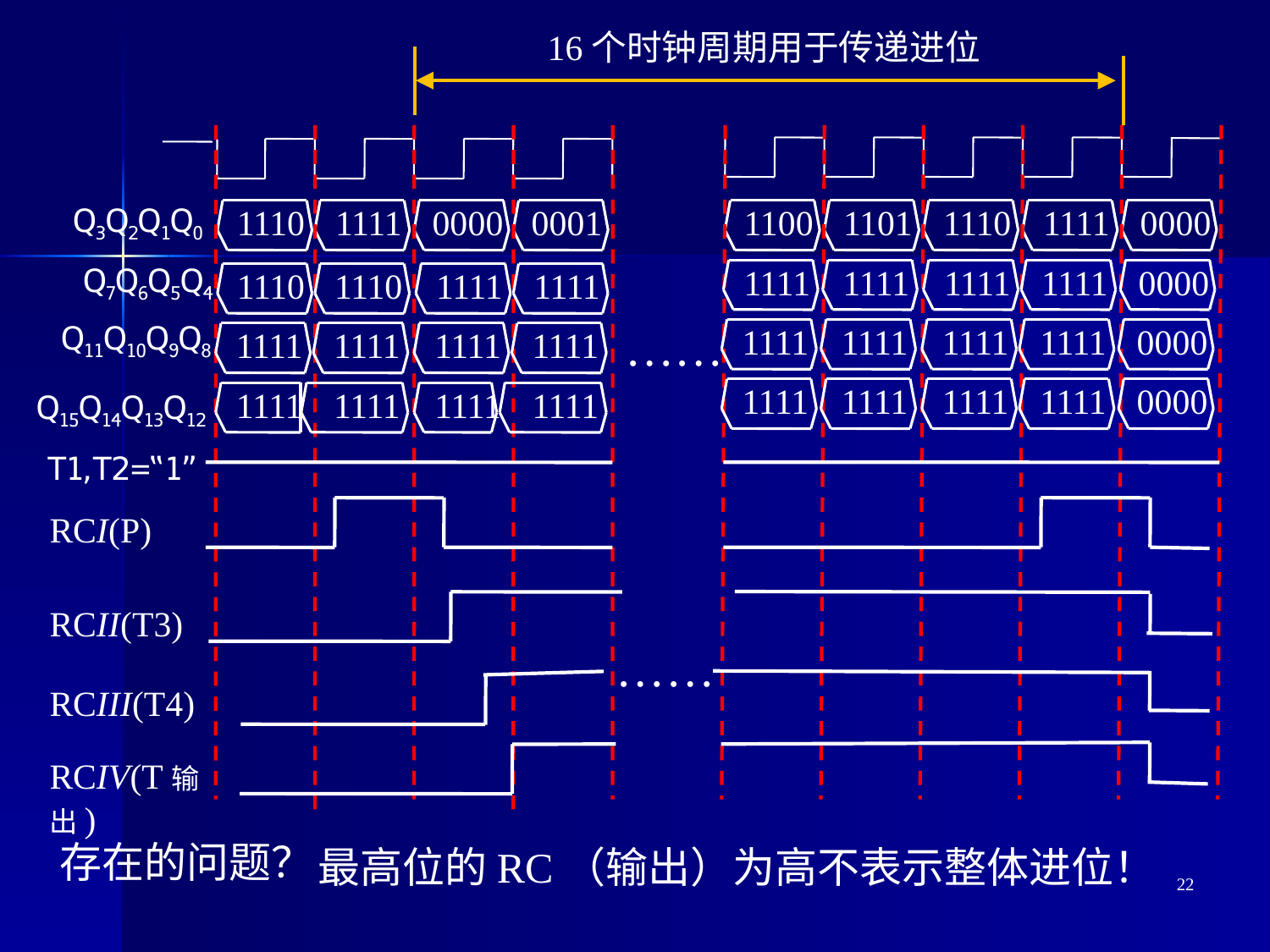

16个时钟周期用于传递进位
Q3Q2Q1Q0
1110
1111
0000
0001
1100
1101
1110
1111
0000
Q7Q6Q5Q4
1111
1111
1111
1111
0000
1110
1110
1111
1111
……
Q11Q10Q9Q8
1111
1111
1111
1111
0000
1111
1111
1111
1111
1111
1111
1111
1111
0000
1111
1111
1111
1111
Q15Q14Q13Q12
T1,T2=“1”
RCI(P)
RCII(T3)
……
RCIII(T4)
RCIV(T输出)
存在的问题？
最高位的RC（输出）为高不表示整体进位！
22